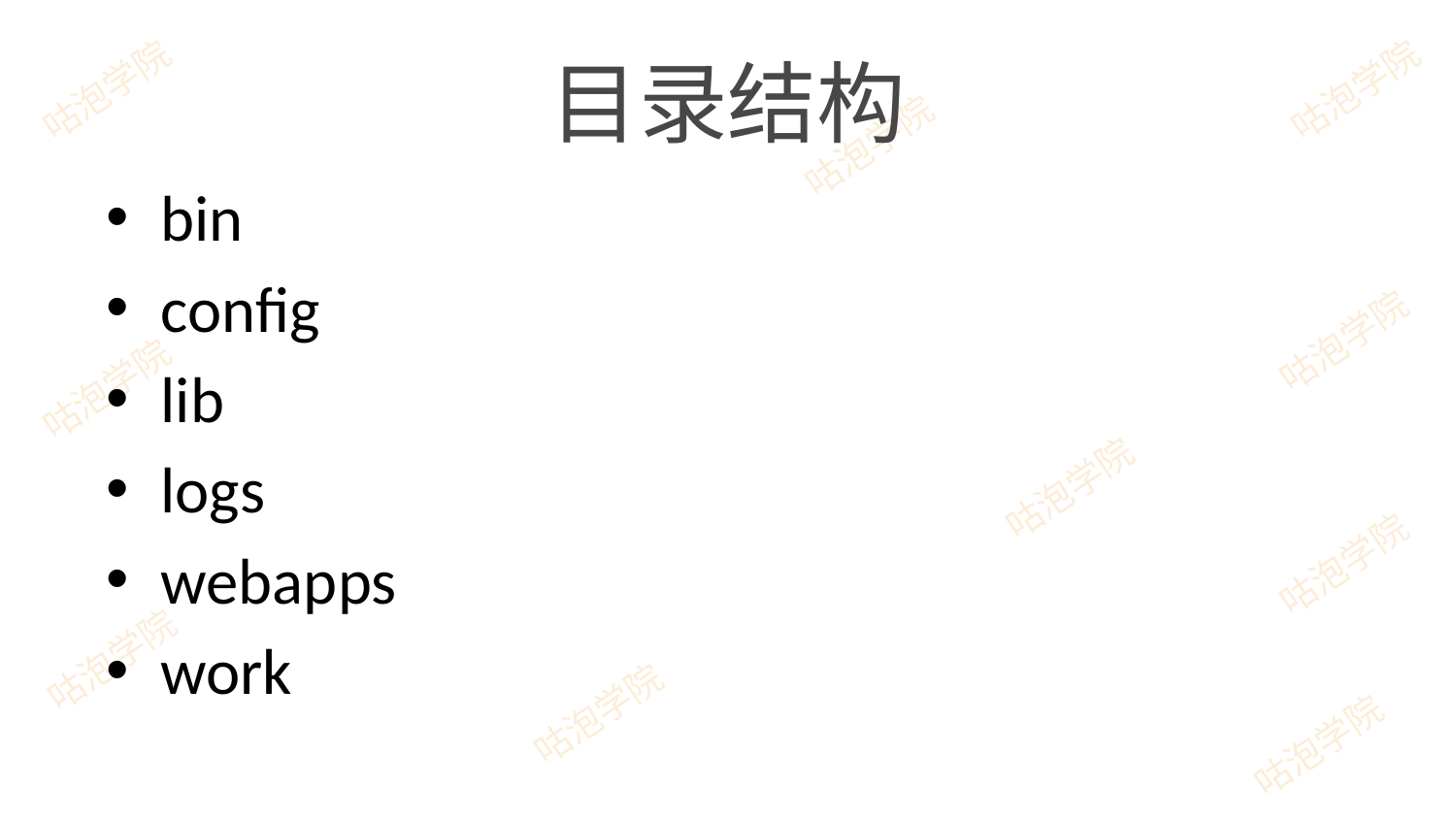

# 目录结构
bin
config
lib
logs
webapps
work